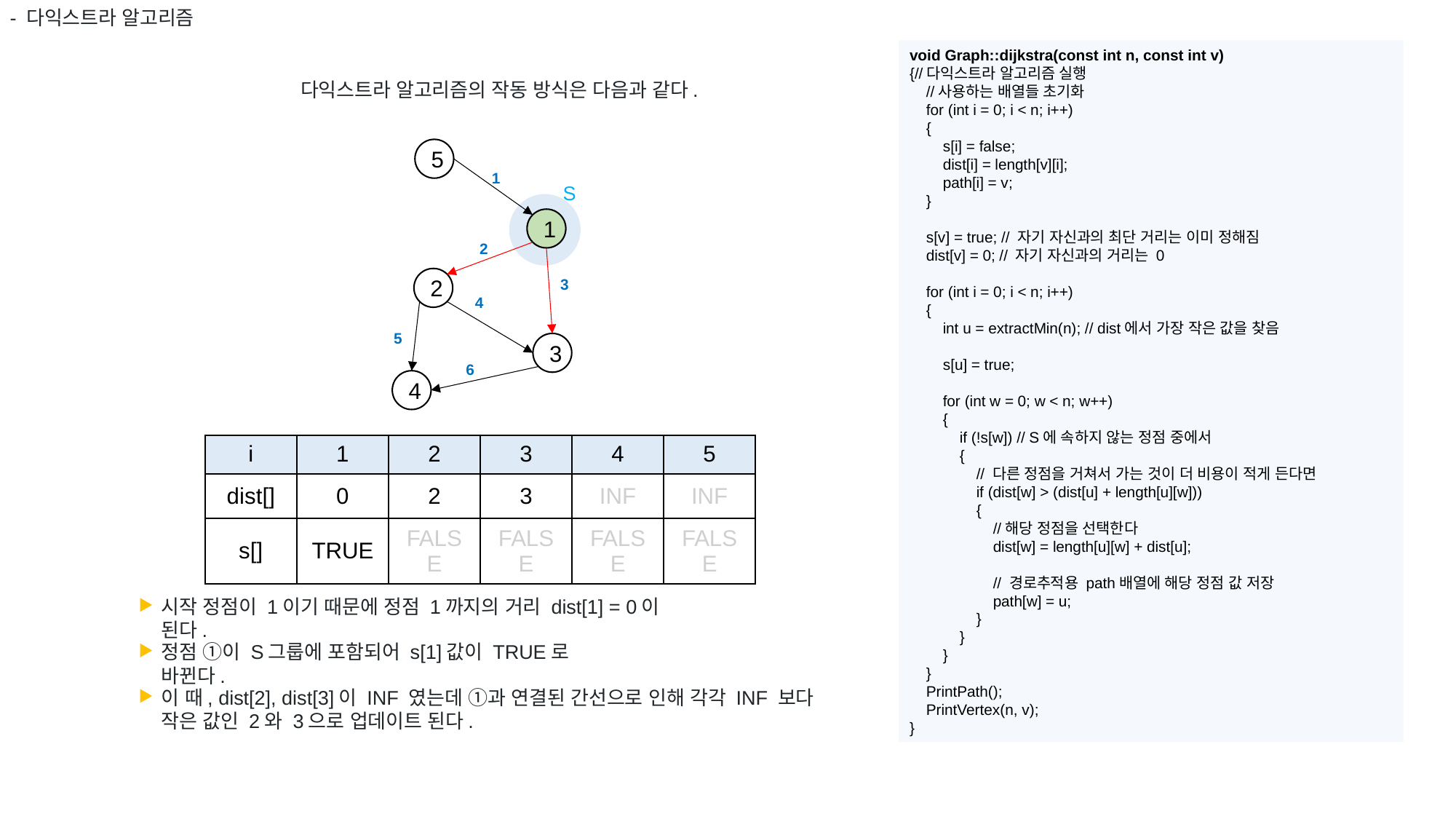

- 다익스트라 알고리즘
void Graph::dijkstra(const int n, const int v)
{//다익스트라 알고리즘 실행
    //사용하는 배열들 초기화
    for (int i = 0; i < n; i++)
    {
        s[i] = false;
        dist[i] = length[v][i];
        path[i] = v;
    }

    s[v] = true; // 자기 자신과의 최단 거리는 이미 정해짐
    dist[v] = 0; // 자기 자신과의 거리는 0

    for (int i = 0; i < n; i++)
    {
        int u = extractMin(n); // dist에서 가장 작은 값을 찾음

        s[u] = true;

        for (int w = 0; w < n; w++)
        {
            if (!s[w]) // S에 속하지 않는 정점 중에서
            {
                // 다른 정점을 거쳐서 가는 것이 더 비용이 적게 든다면
                if (dist[w] > (dist[u] + length[u][w]))
                {
                    //해당 정점을 선택한다
                    dist[w] = length[u][w] + dist[u];

                    // 경로추적용 path배열에 해당 정점 값 저장
                    path[w] = u;
                }
            }
        }
    }
    PrintPath();
    PrintVertex(n, v);
}
다익스트라 알고리즘의 작동 방식은 다음과 같다.
5
1
S

1
2
2
3
4
5
3
6
4
| i | 1 | 2 | 3 | 4 | 5 |
| --- | --- | --- | --- | --- | --- |
| dist[] | 0 | 2 | 3 | INF | INF |
| s[] | TRUE | FALSE | FALSE | FALSE | FALSE |
시작 정점이 1이기 때문에 정점 1까지의 거리 dist[1] = 0이 된다.

정점 ①이 S그룹에 포함되어 s[1]값이 TRUE로 바뀐다.

이 때, dist[2], dist[3]이 INF 였는데 ①과 연결된 간선으로 인해 각각 INF 보다
작은 값인 2와 3으로 업데이트 된다.